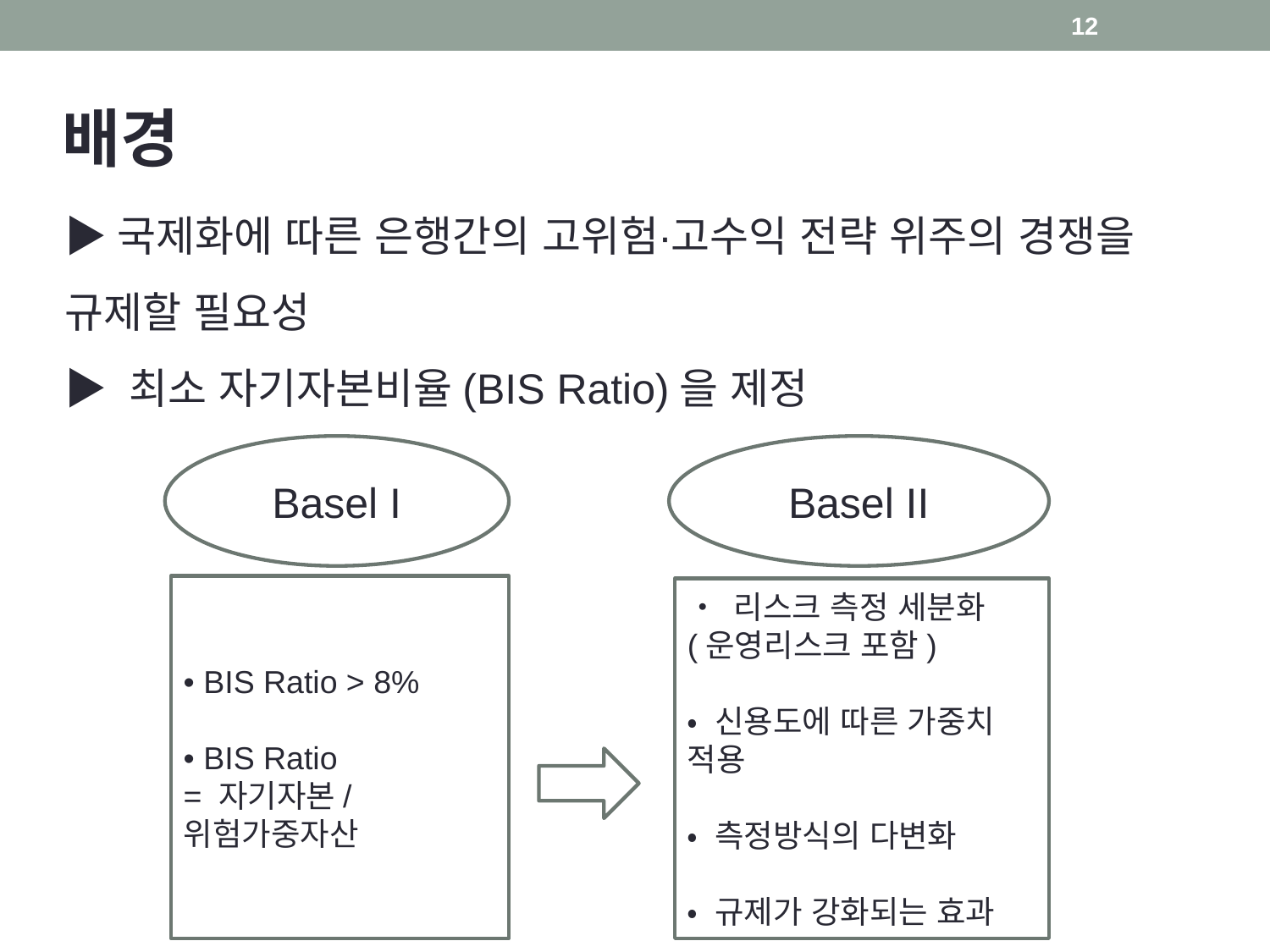

12
배경
▶국제화에 따른 은행간의 고위험∙고수익 전략 위주의 경쟁을 규제할 필요성
▶ 최소 자기자본비율(BIS Ratio)을 제정
Basel I
Basel II
• BIS Ratio > 8%

• BIS Ratio
= 자기자본/위험가중자산
• 리스크 측정 세분화
(운영리스크 포함)

• 신용도에 따른 가중치 적용

• 측정방식의 다변화

• 규제가 강화되는 효과